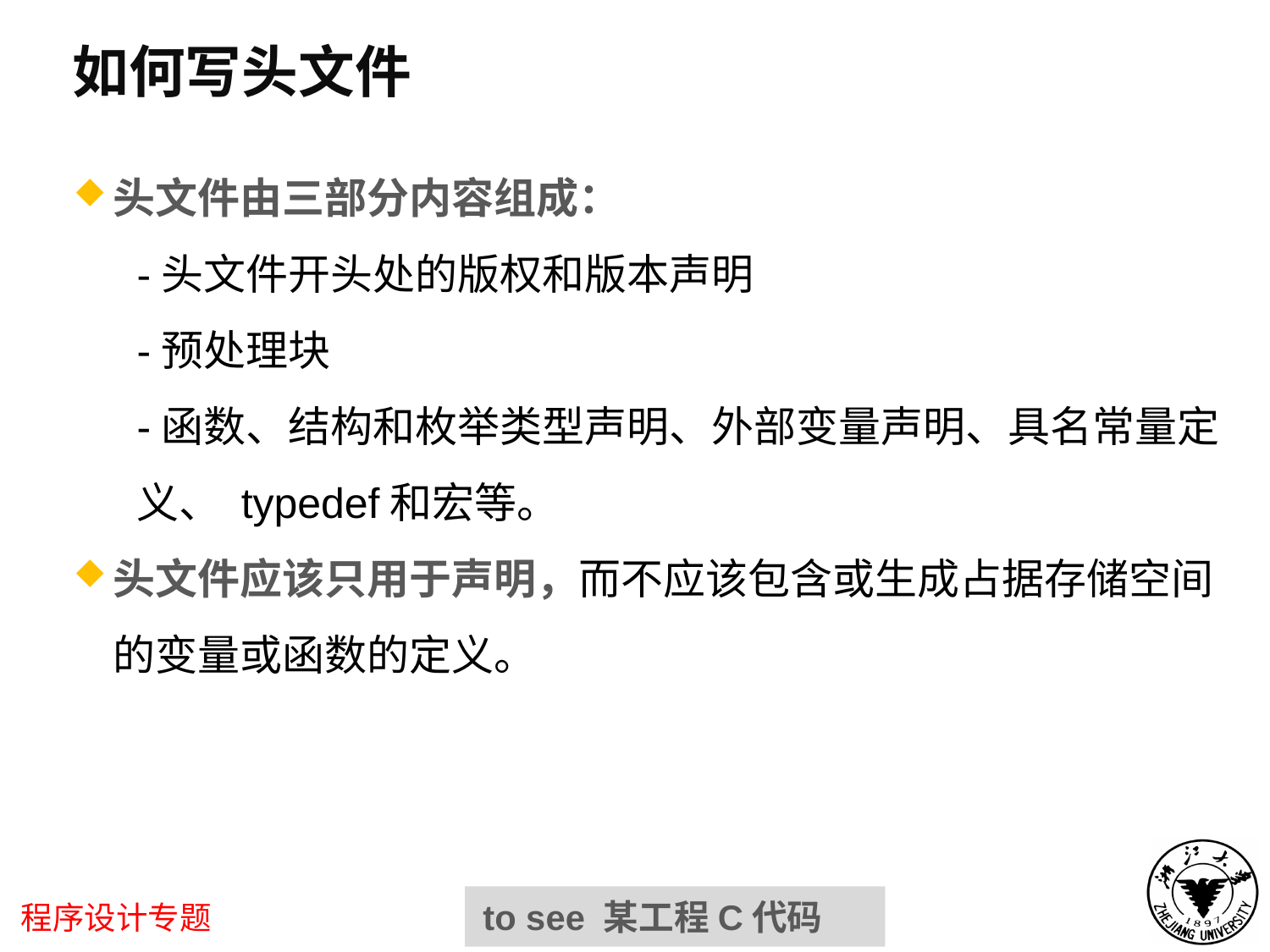

如何写头文件
头文件由三部分内容组成：
-头文件开头处的版权和版本声明
-预处理块
-函数、结构和枚举类型声明、外部变量声明、具名常量定义、 typedef和宏等。
头文件应该只用于声明，而不应该包含或生成占据存储空间的变量或函数的定义。
to see 某工程C代码